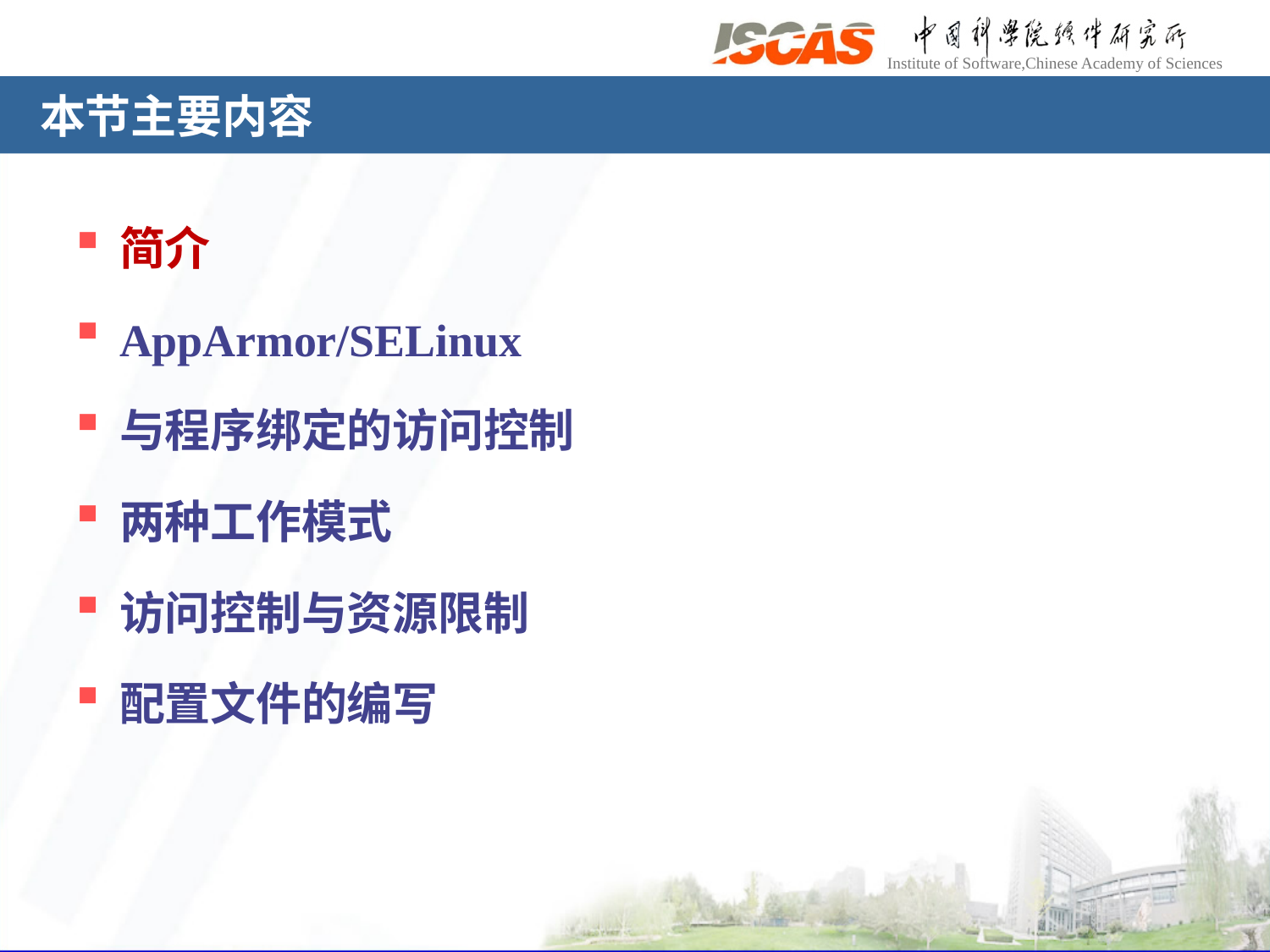

# 本节主要内容
简介
AppArmor/SELinux
与程序绑定的访问控制
两种工作模式
访问控制与资源限制
配置文件的编写